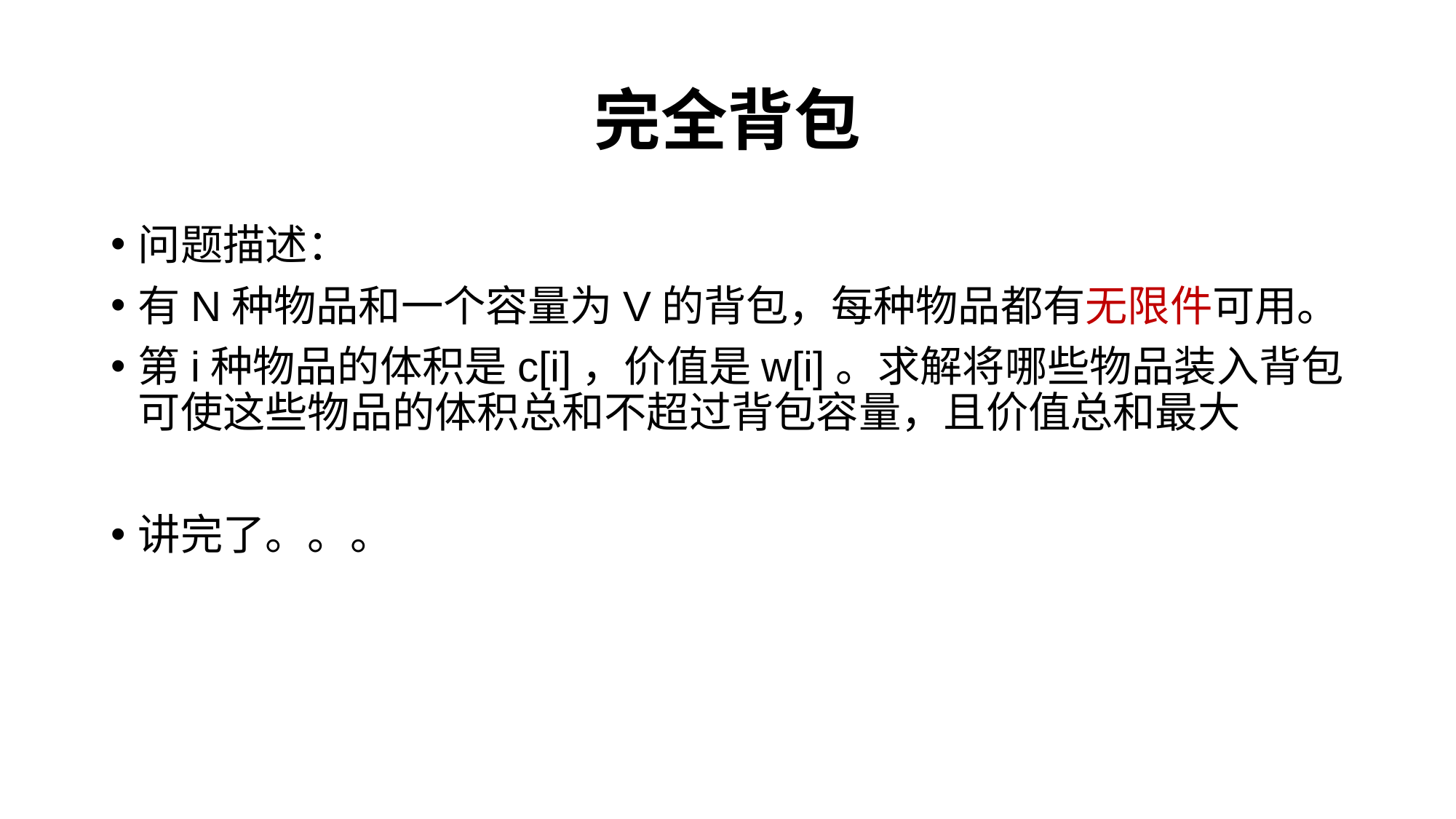

# 完全背包
问题描述：
有N种物品和一个容量为V的背包，每种物品都有无限件可用。
第i种物品的体积是c[i]，价值是w[i]。求解将哪些物品装入背包可使这些物品的体积总和不超过背包容量，且价值总和最大

讲完了。。。